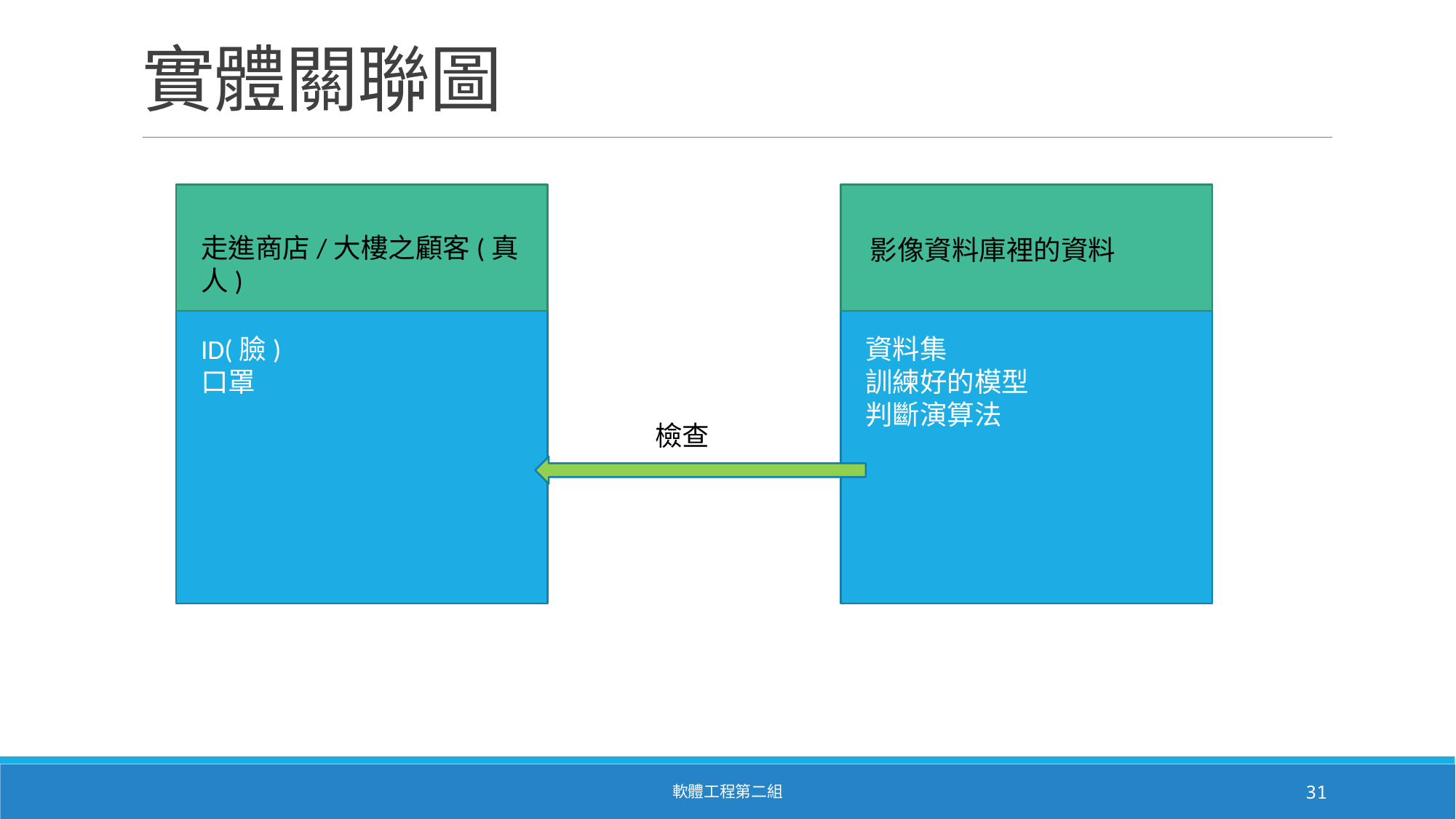

# 實體關聯圖

走進商店/大樓之顧客(真人)
影像資料庫裡的資料
ID(臉)
口罩
資料集
訓練好的模型
判斷演算法
檢查

軟體工程第二組
31